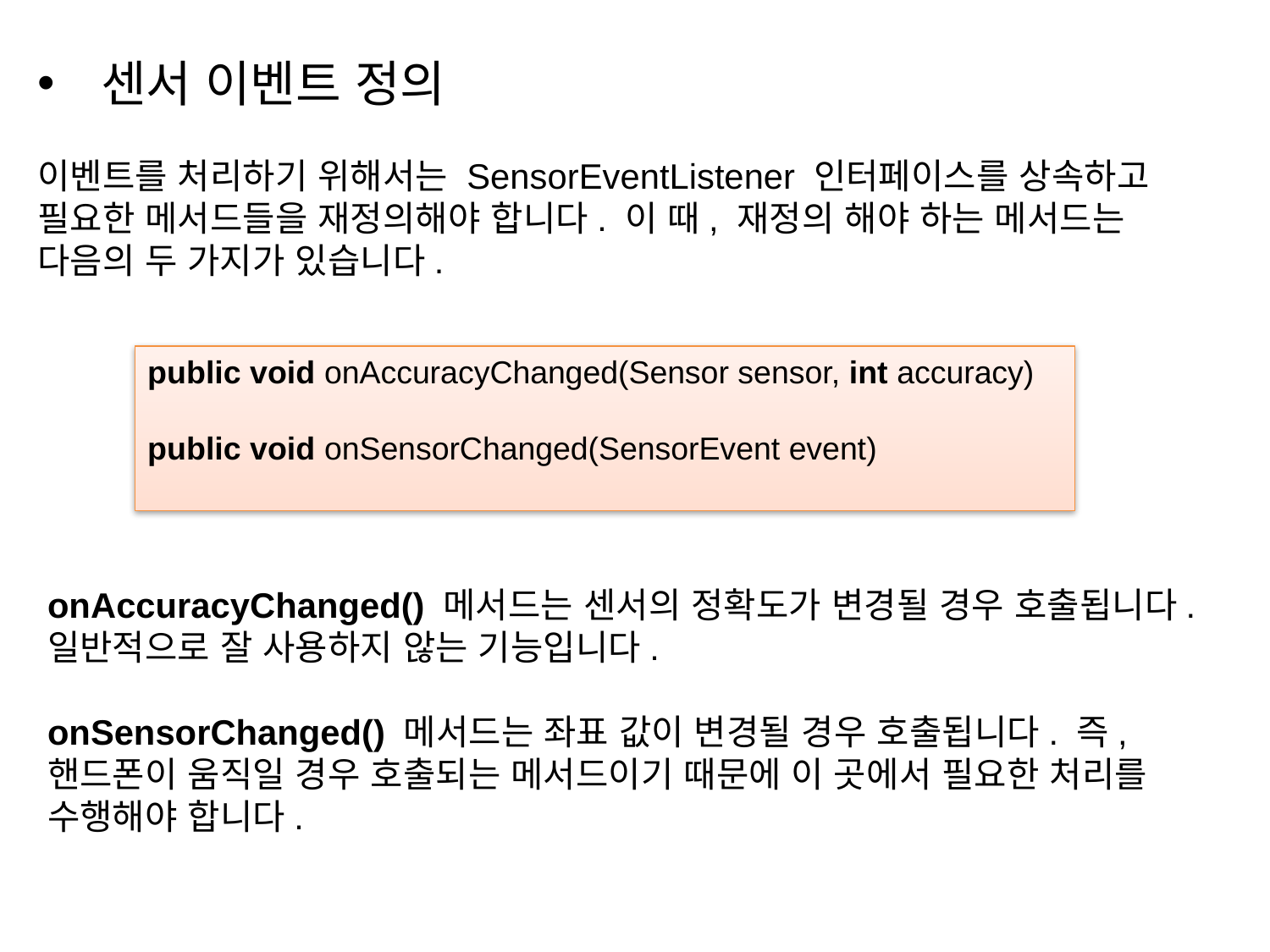

센서 이벤트 정의

이벤트를 처리하기 위해서는 SensorEventListener 인터페이스를 상속하고 필요한 메서드들을 재정의해야 합니다. 이 때, 재정의 해야 하는 메서드는 다음의 두 가지가 있습니다.
public void onAccuracyChanged(Sensor sensor, int accuracy)

public void onSensorChanged(SensorEvent event)

onAccuracyChanged() 메서드는 센서의 정확도가 변경될 경우 호출됩니다. 일반적으로 잘 사용하지 않는 기능입니다.

onSensorChanged() 메서드는 좌표 값이 변경될 경우 호출됩니다. 즉, 핸드폰이 움직일 경우 호출되는 메서드이기 때문에 이 곳에서 필요한 처리를 수행해야 합니다.